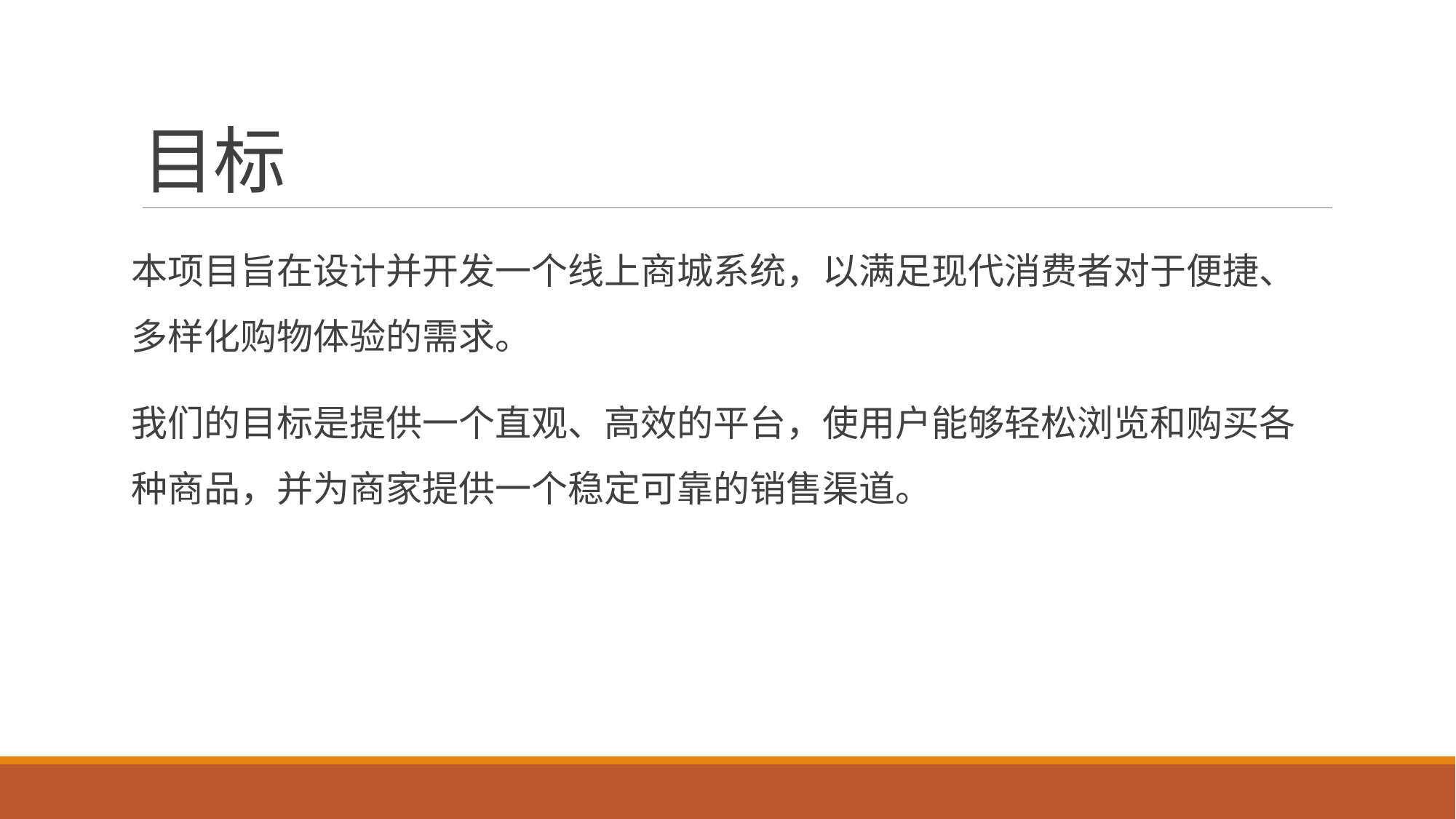

# 目标
本项目旨在设计并开发一个线上商城系统，以满足现代消费者对于便捷、多样化购物体验的需求。
我们的目标是提供一个直观、高效的平台，使用户能够轻松浏览和购买各种商品，并为商家提供一个稳定可靠的销售渠道。